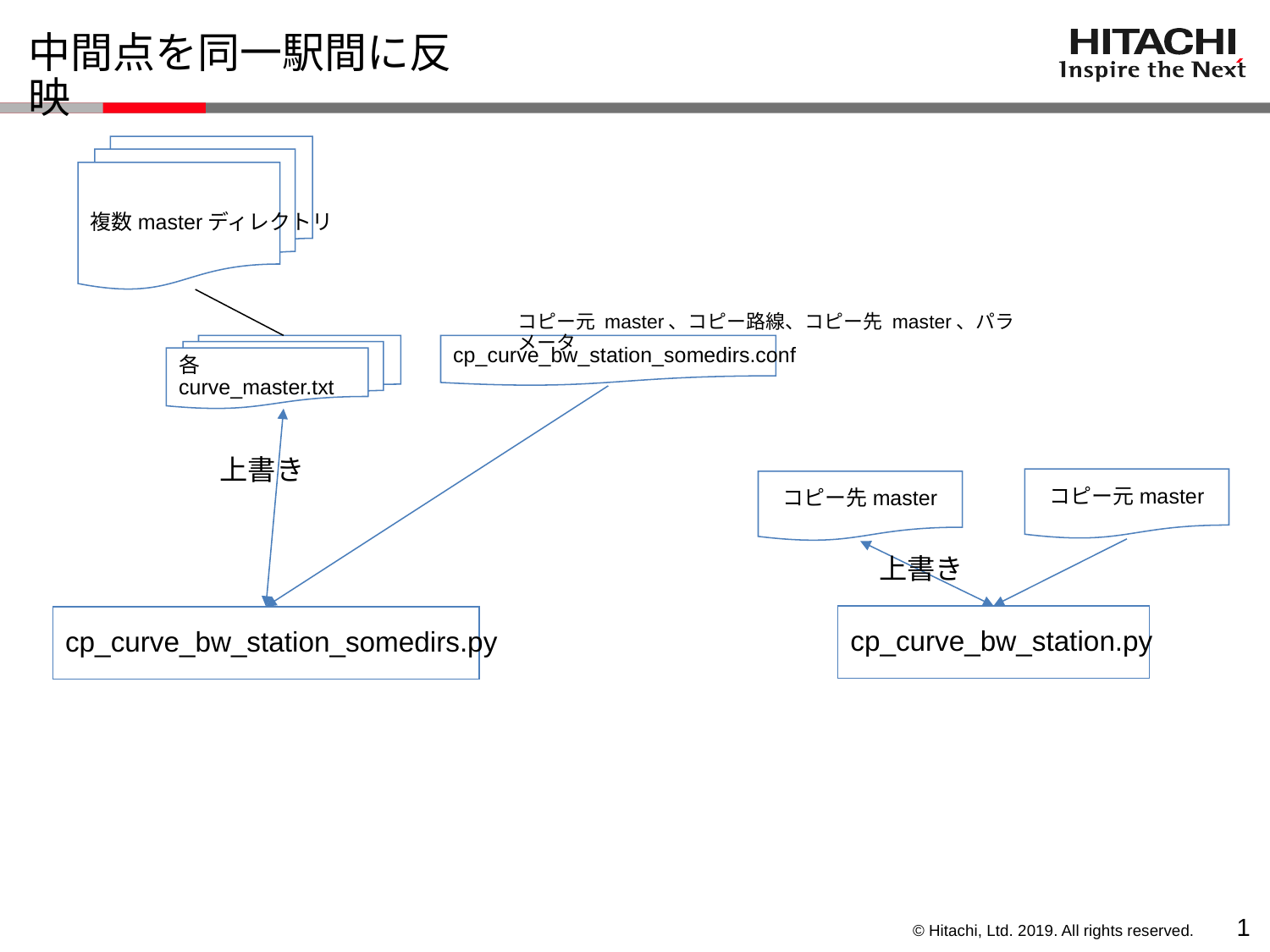

# 中間点を同一駅間に反映
複数masterディレクトリ
コピー元 master、コピー路線、コピー先 master、パラメータ
各
curve_master.txt
cp_curve_bw_station_somedirs.conf
上書き
コピー元master
コピー先master
上書き
cp_curve_bw_station.py
cp_curve_bw_station_somedirs.py
1